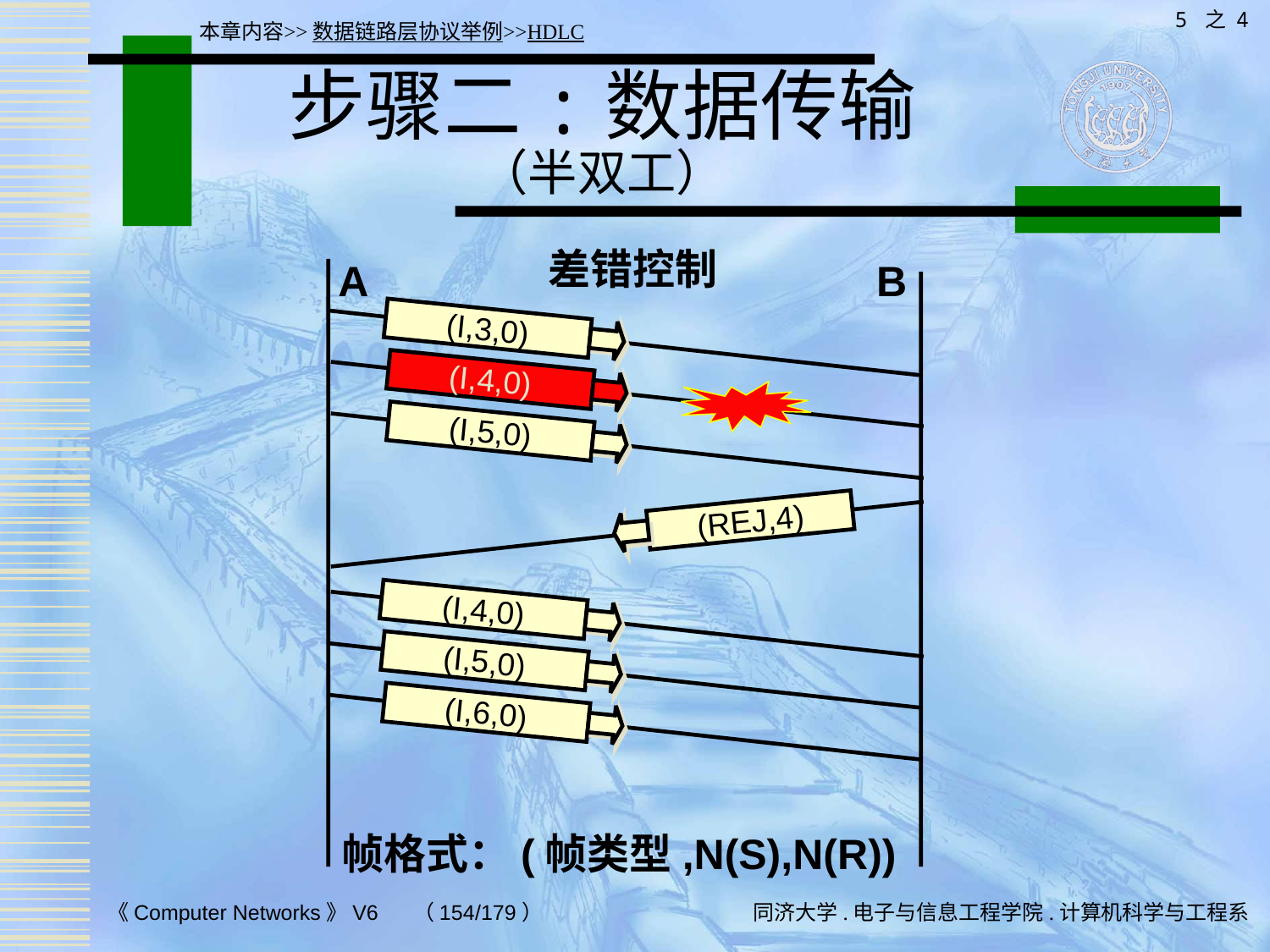

5 之 4
本章内容>>数据链路层协议举例>>HDLC
# 步骤二:数据传输 （半双工）
差错控制
A
B

(I,3,0)

(I,4,0)

(I,5,0)

(REJ,4)

(I,4,0)

(I,5,0)

(I,6,0)

帧格式：(帧类型,N(S),N(R))